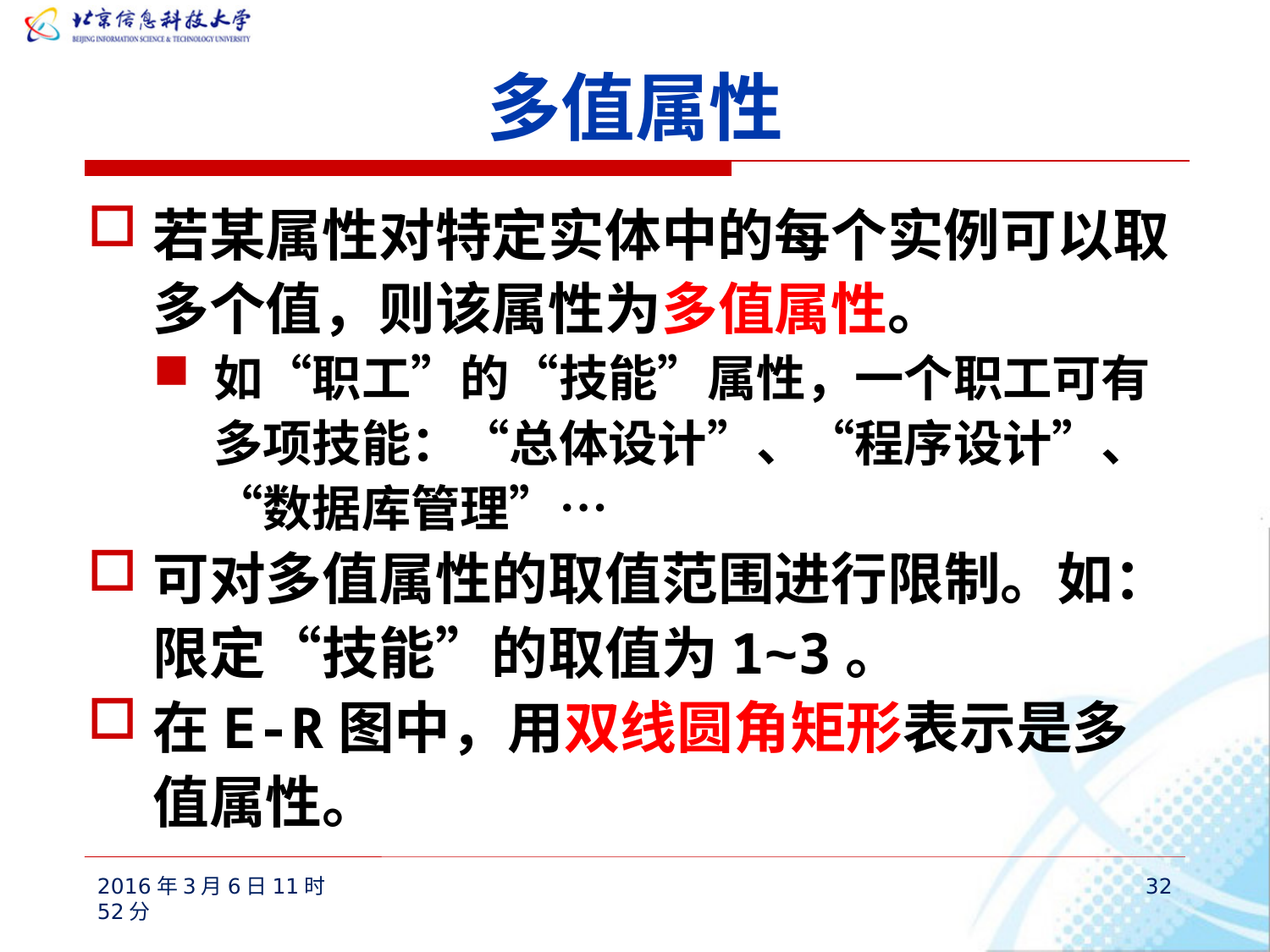

# 多值属性
若某属性对特定实体中的每个实例可以取多个值，则该属性为多值属性。
如“职工”的“技能”属性，一个职工可有多项技能：“总体设计”、“程序设计”、“数据库管理”…
可对多值属性的取值范围进行限制。如：限定“技能”的取值为1~3。
在E-R图中，用双线圆角矩形表示是多值属性。
2016年3月6日11时52分
32